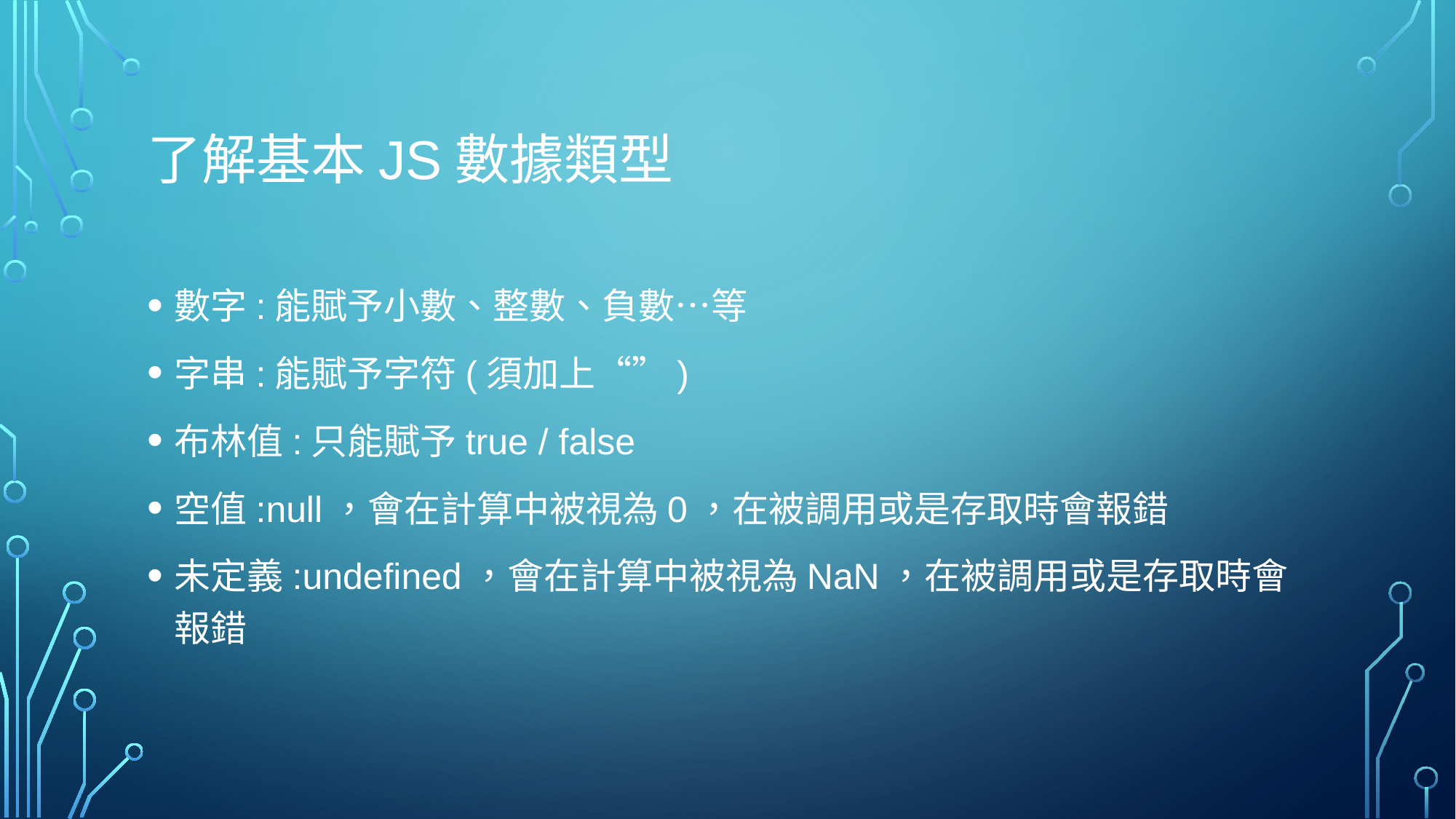

# 了解基本JS數據類型
數字:能賦予小數、整數、負數…等
字串:能賦予字符(須加上“”)
布林值:只能賦予true / false
空值:null，會在計算中被視為0，在被調用或是存取時會報錯
未定義:undefined，會在計算中被視為NaN，在被調用或是存取時會報錯